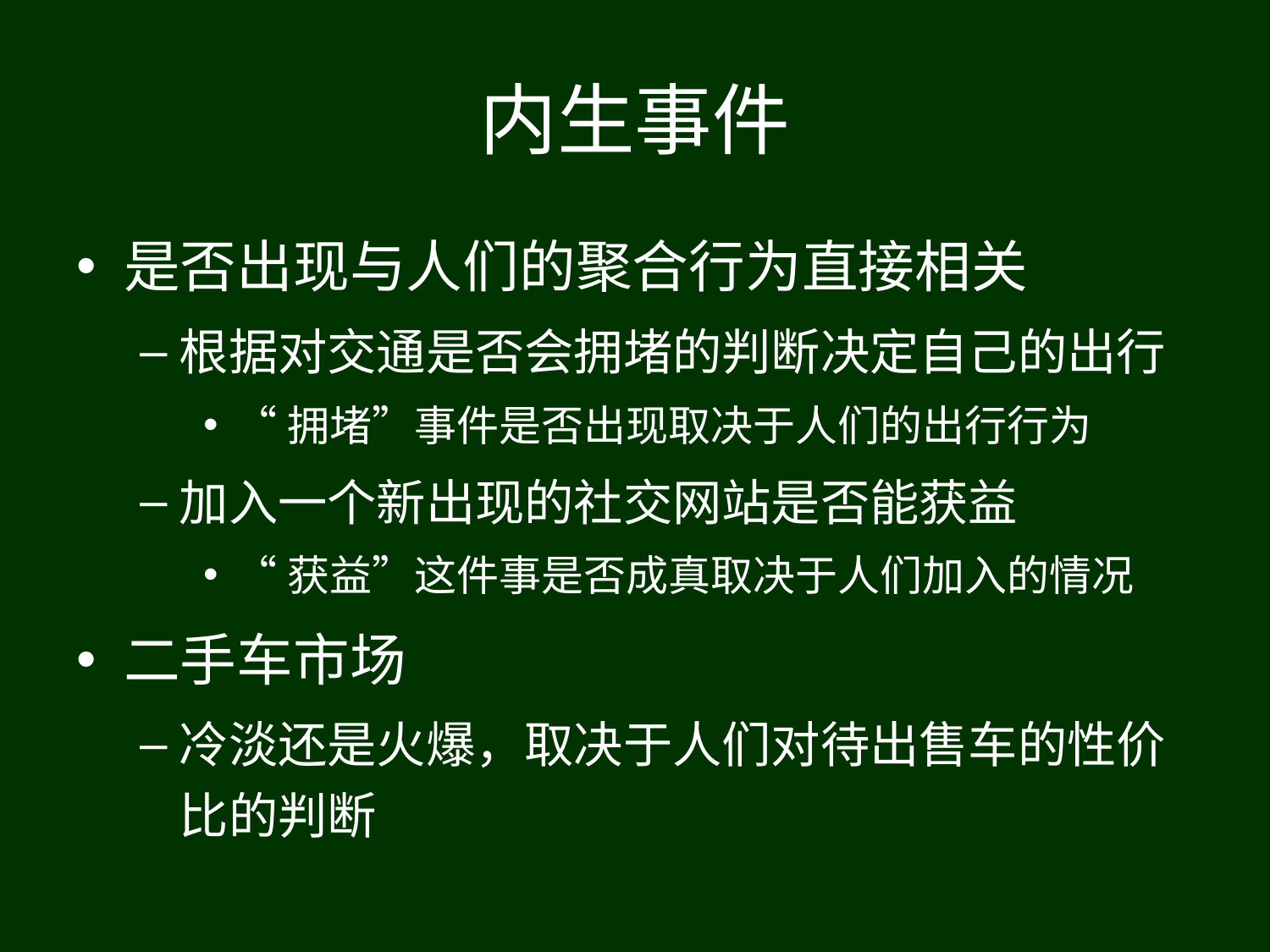

# 内生事件
是否出现与人们的聚合行为直接相关
根据对交通是否会拥堵的判断决定自己的出行
“拥堵”事件是否出现取决于人们的出行行为
加入一个新出现的社交网站是否能获益
“获益”这件事是否成真取决于人们加入的情况
二手车市场
冷淡还是火爆，取决于人们对待出售车的性价比的判断